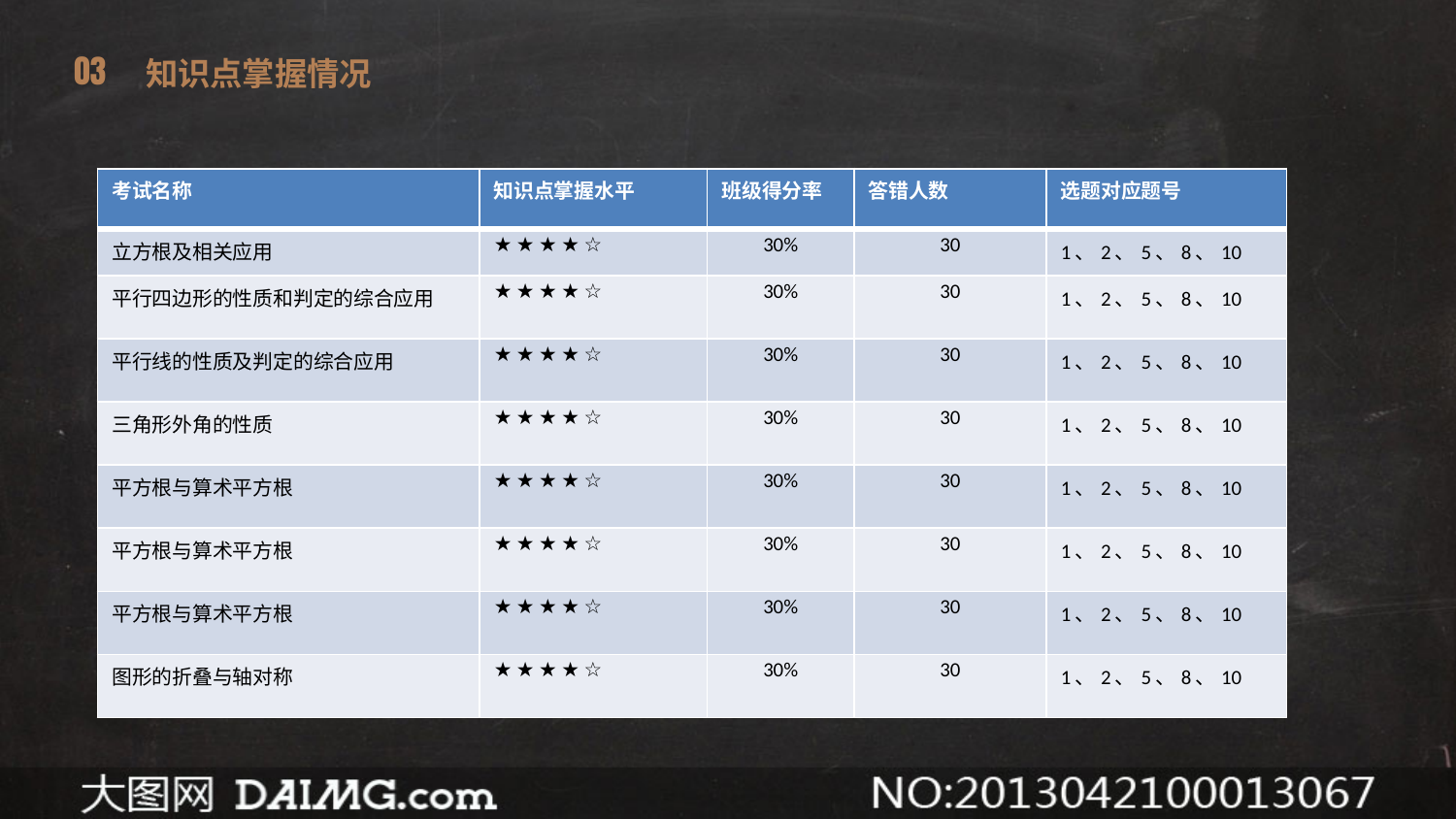

03
知识点掌握情况
| 考试名称 | 知识点掌握⽔平 | 班级得分率 | 答错⼈数 | 选题对应题号 |
| --- | --- | --- | --- | --- |
| 立方根及相关应用 | ★ ★ ★ ★ ☆ | 30% | 30 | 1、2、5、8、10 |
| 平行四边形的性质和判定的综合应用 | ★ ★ ★ ★ ☆ | 30% | 30 | 1、2、5、8、10 |
| 平行线的性质及判定的综合应用 | ★ ★ ★ ★ ☆ | 30% | 30 | 1、2、5、8、10 |
| 三角形外角的性质 | ★ ★ ★ ★ ☆ | 30% | 30 | 1、2、5、8、10 |
| 平方根与算术平方根 | ★ ★ ★ ★ ☆ | 30% | 30 | 1、2、5、8、10 |
| 平方根与算术平方根 | ★ ★ ★ ★ ☆ | 30% | 30 | 1、2、5、8、10 |
| 平方根与算术平方根 | ★ ★ ★ ★ ☆ | 30% | 30 | 1、2、5、8、10 |
| 图形的折叠与轴对称 | ★ ★ ★ ★ ☆ | 30% | 30 | 1、2、5、8、10 |